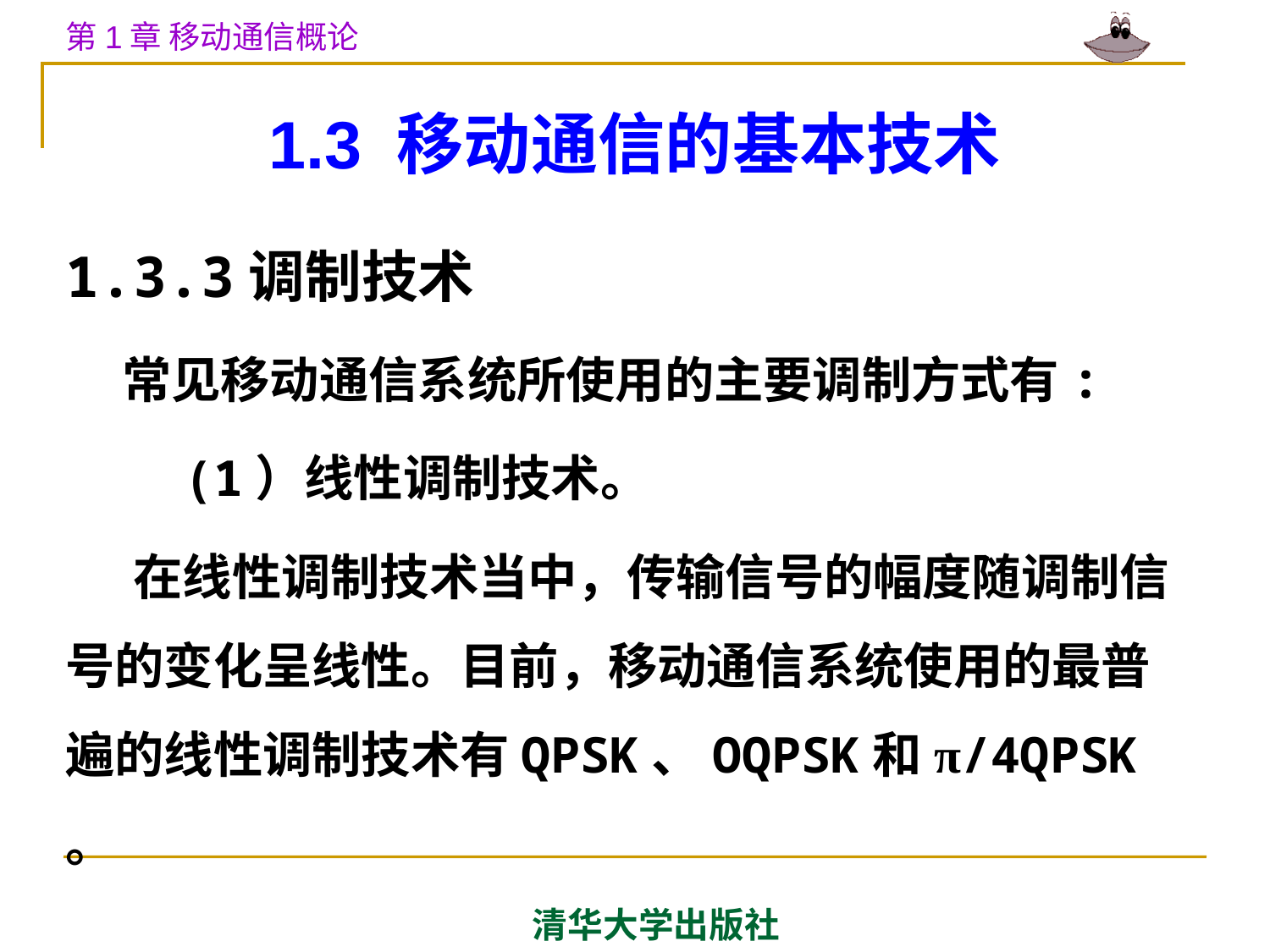

# 1.3 移动通信的基本技术
1.3.3调制技术
    常见移动通信系统所使用的主要调制方式有:
    (1）线性调制技术。
     在线性调制技术当中，传输信号的幅度随调制信号的变化呈线性。目前，移动通信系统使用的最普遍的线性调制技术有QPSK、OQPSK和π/4QPSK。